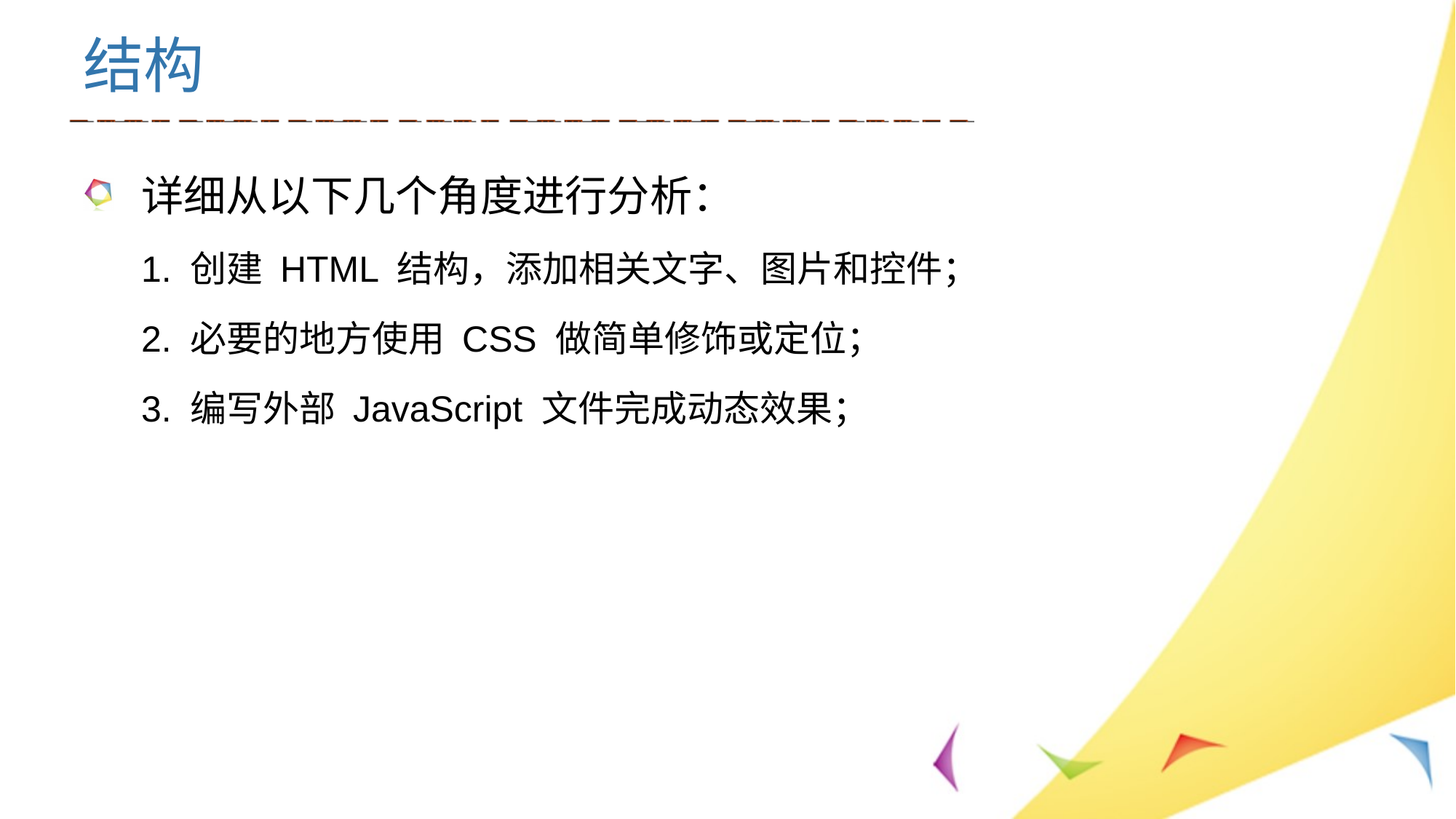

结构

详细从以下几个角度进行分析：
1. 创建 HTML 结构，添加相关文字、图片和控件；
2. 必要的地方使用 CSS 做简单修饰或定位；
3. 编写外部 JavaScript 文件完成动态效果；